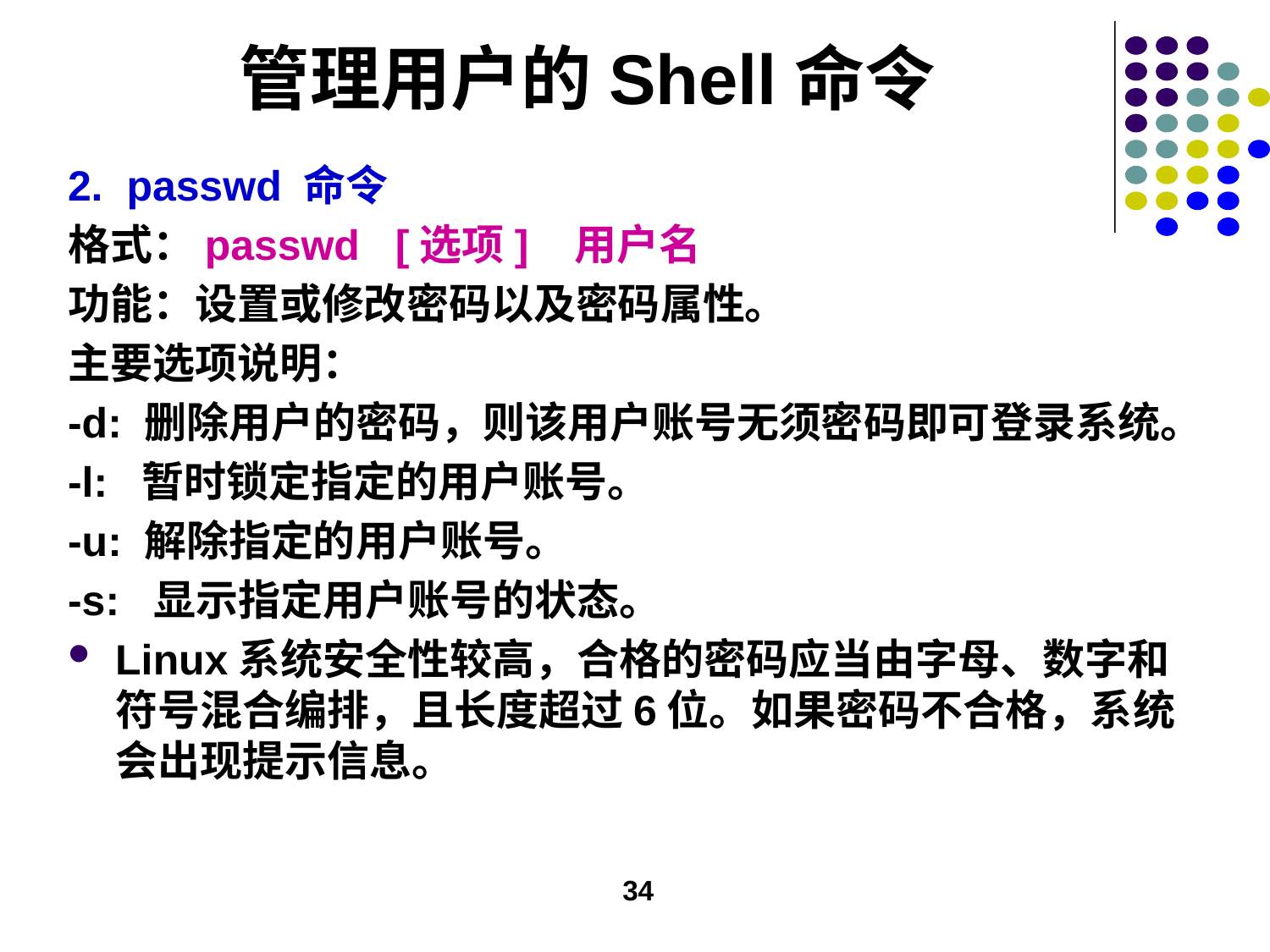

# 管理用户的Shell命令
2.  passwd 命令
格式：passwd   [选项]   用户名
功能：设置或修改密码以及密码属性。
主要选项说明：
-d: 删除用户的密码，则该用户账号无须密码即可登录系统。
-l:  暂时锁定指定的用户账号。
-u: 解除指定的用户账号。
-s:  显示指定用户账号的状态。
Linux系统安全性较高，合格的密码应当由字母、数字和符号混合编排，且长度超过6位。如果密码不合格，系统会出现提示信息。

34